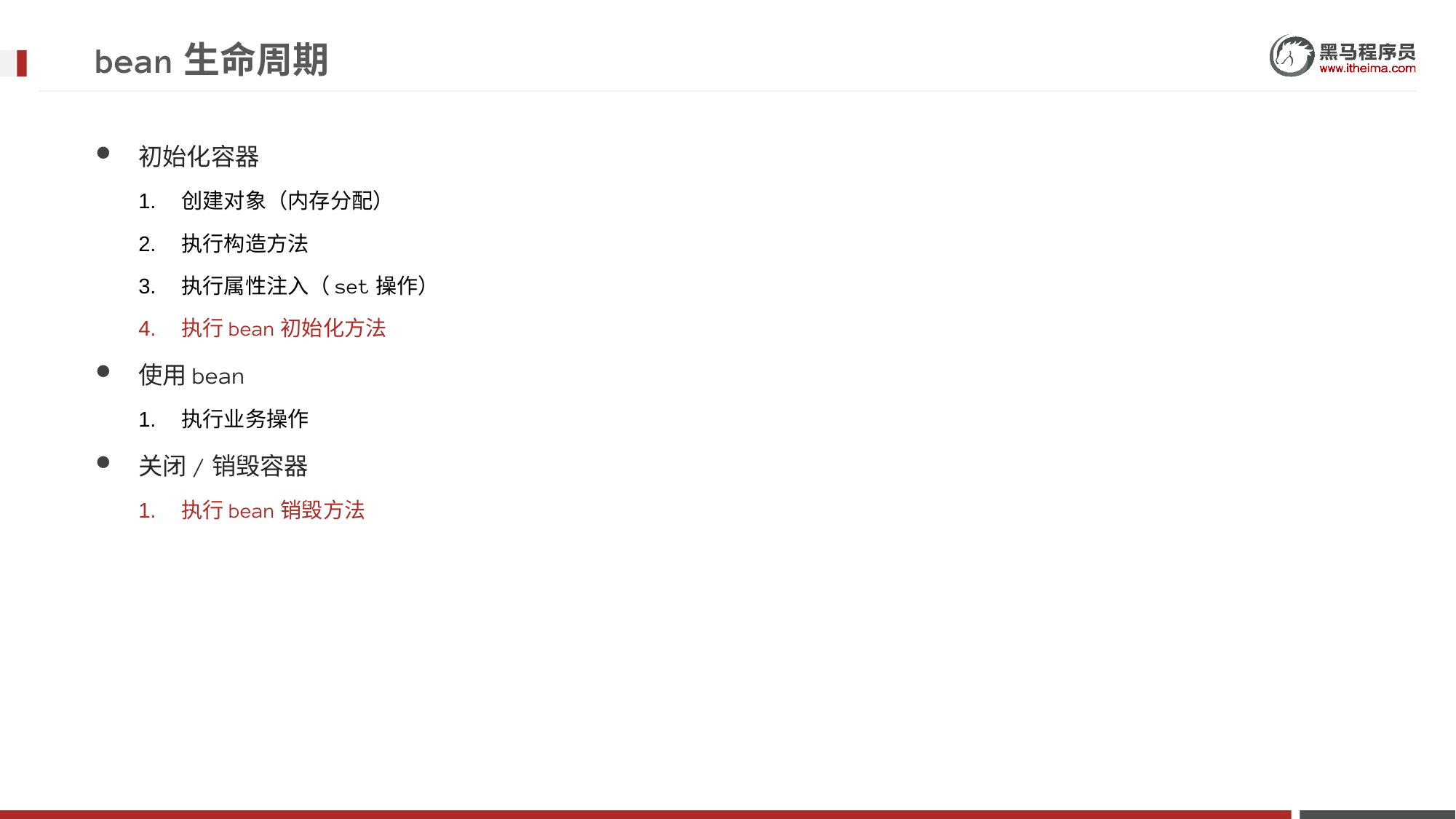

bean生命周期
初始化容器
创建对象（内存分配）
执行构造方法
执行属性注入（set操作）
执行bean初始化方法
使用bean
执行业务操作
关闭/销毁容器
执行bean销毁方法